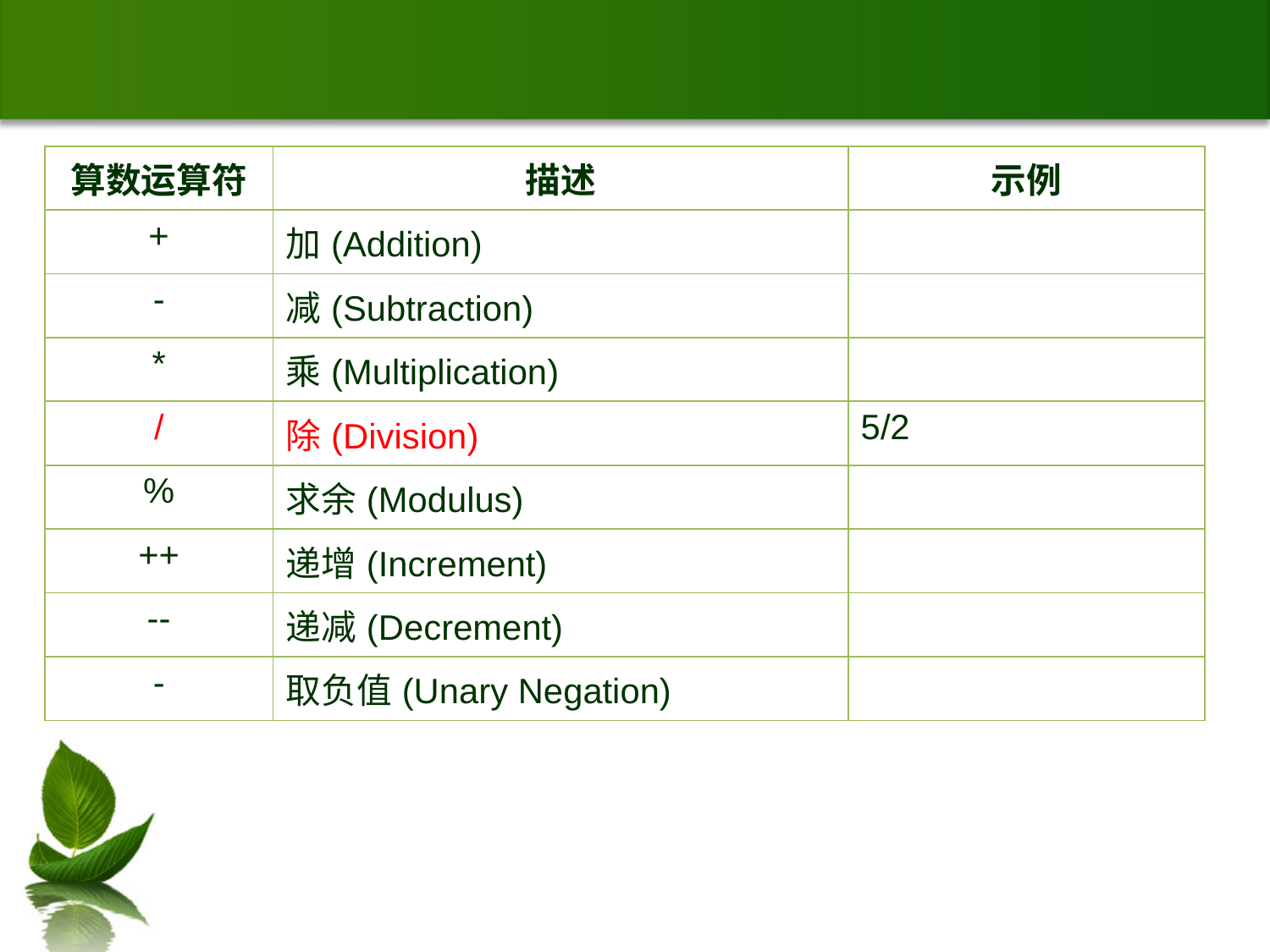

| 算数运算符 | 描述 | 示例 |
| --- | --- | --- |
| + | 加(Addition) |  |
| - | 减(Subtraction) |  |
| \* | 乘(Multiplication) |  |
| / | 除(Division) | 5/2 |
| % | 求余(Modulus) |  |
| ++ | 递增(Increment) |  |
| -- | 递减(Decrement) |  |
| - | 取负值(Unary Negation) |  |